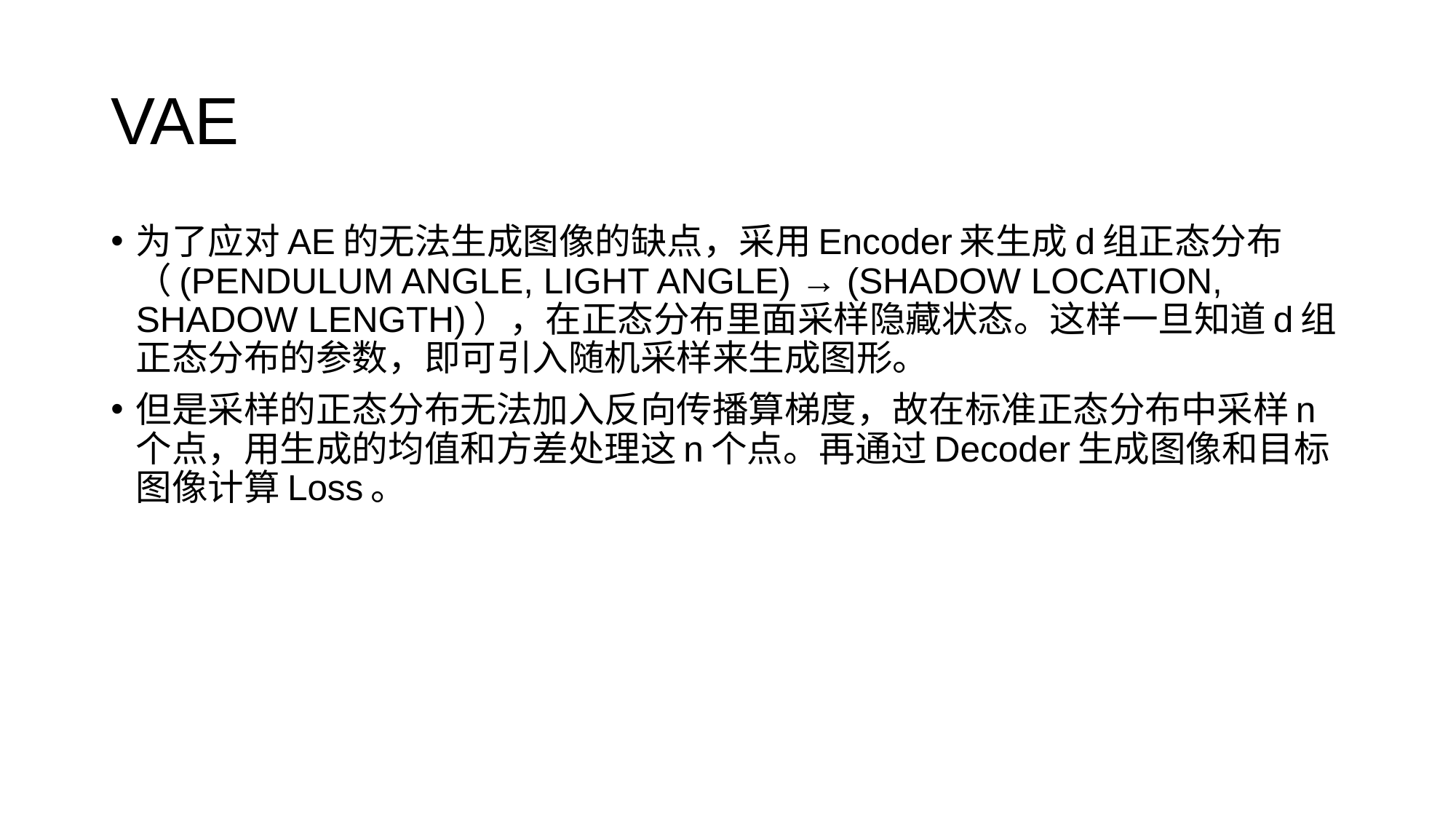

# VAE
为了应对AE的无法生成图像的缺点，采用Encoder来生成d组正态分布（(PENDULUM ANGLE, LIGHT ANGLE) → (SHADOW LOCATION, SHADOW LENGTH)），在正态分布里面采样隐藏状态。这样一旦知道d组正态分布的参数，即可引入随机采样来生成图形。
但是采样的正态分布无法加入反向传播算梯度，故在标准正态分布中采样n个点，用生成的均值和方差处理这n个点。再通过Decoder生成图像和目标图像计算Loss。